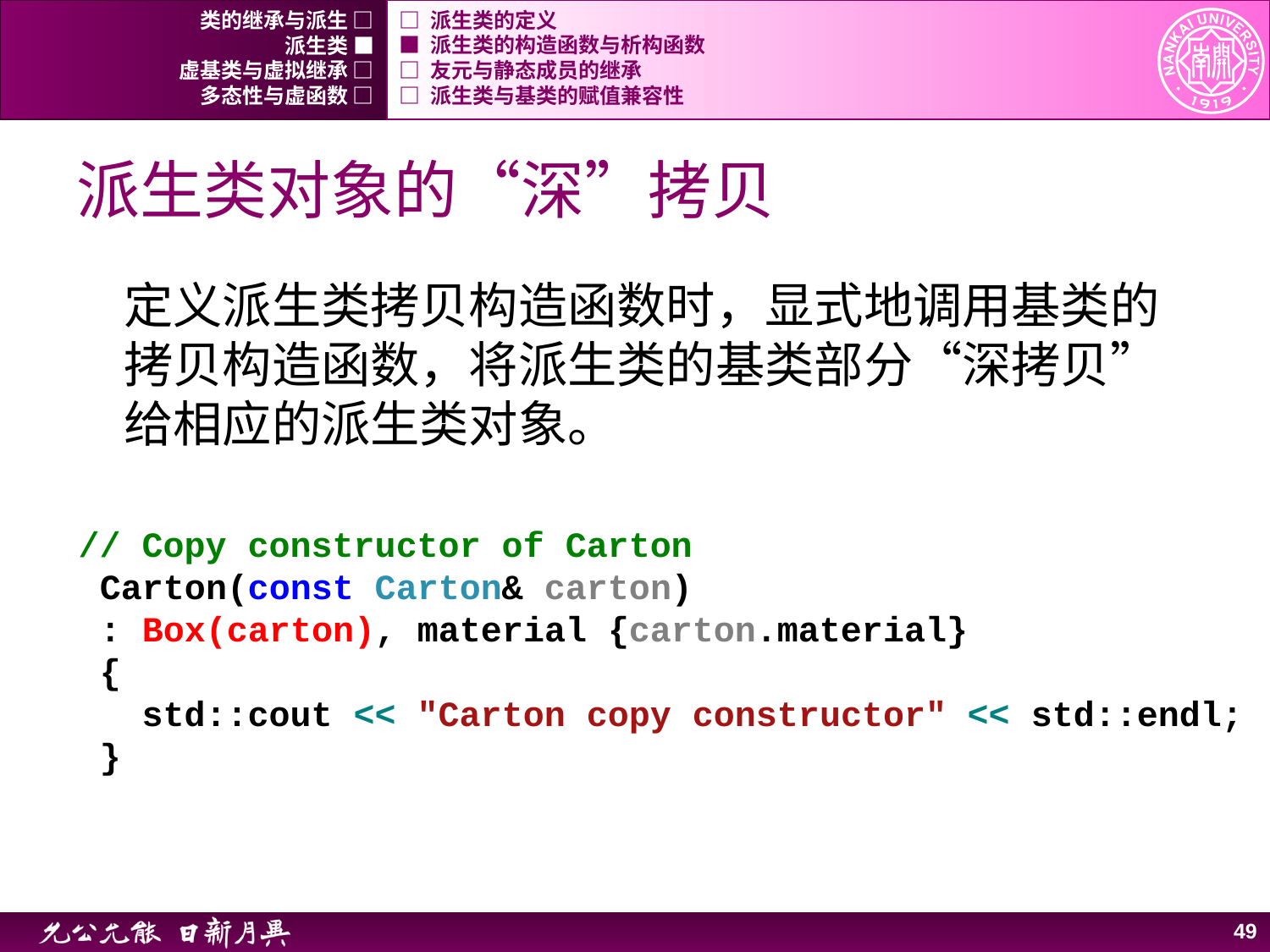

类的继承与派生 □
□ 派生类的定义
派生类 ■
■ 派生类的构造函数与析构函数
虚基类与虚拟继承 □
□ 友元与静态成员的继承
多态性与虚函数 □
□ 派生类与基类的赋值兼容性
# 派生类对象的“深”拷贝
定义派生类拷贝构造函数时，显式地调用基类的拷贝构造函数，将派生类的基类部分“深拷贝”给相应的派生类对象。
 // Copy constructor of Carton
  Carton(const Carton& carton)
  : Box(carton), material {carton.material}
  {
    std::cout << "Carton copy constructor" << std::endl;
  }
49